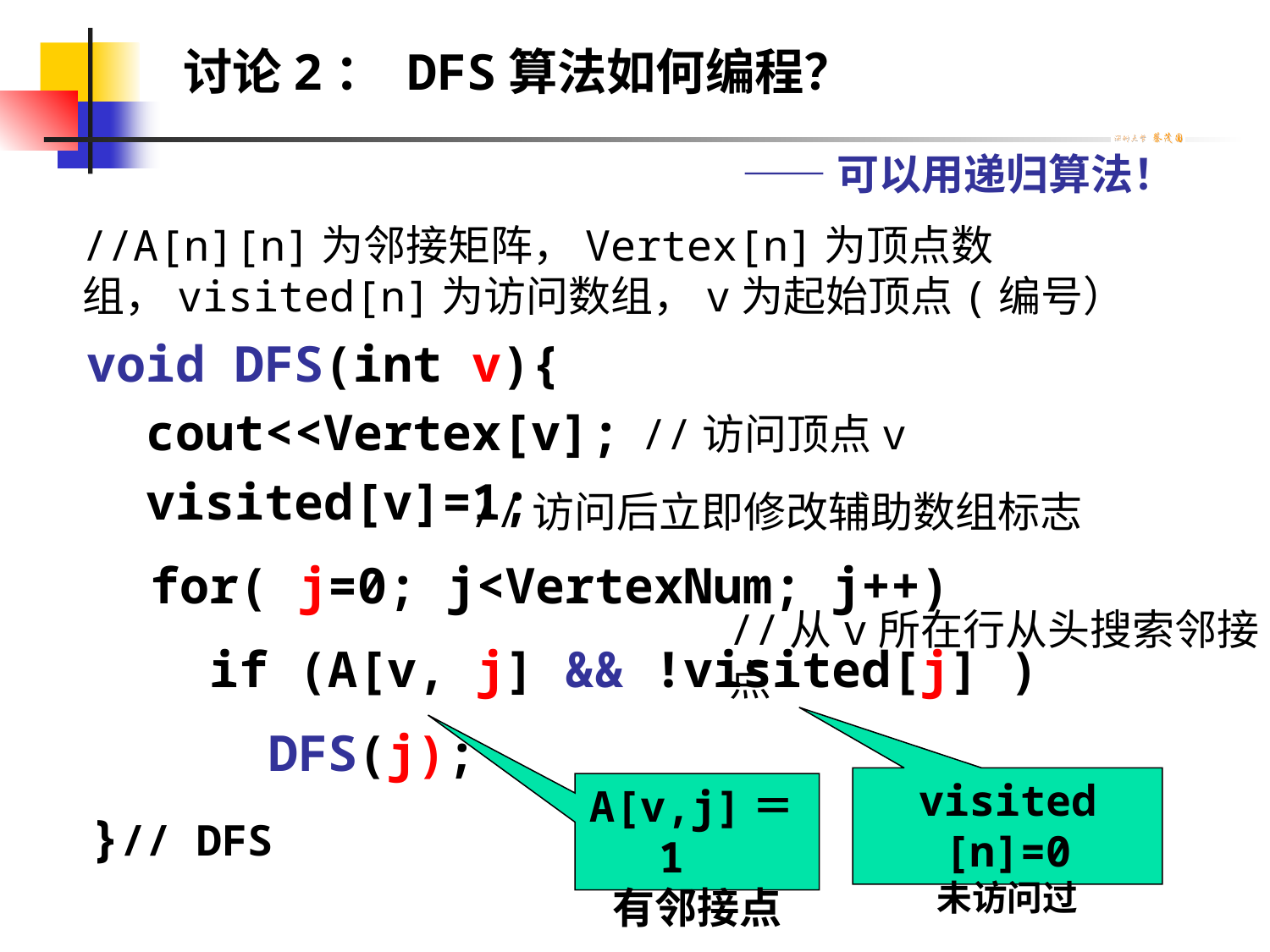

# 讨论2： DFS算法如何编程？
——可以用递归算法！

//A[n][n]为邻接矩阵，Vertex[n]为顶点数组，visited[n]为访问数组，v为起始顶点(编号）
 void DFS(int v){
   cout<<Vertex[v];
   visited[v]=1;
//访问顶点v
//访问后立即修改辅助数组标志
  for( j=0; j<VertexNum; j++)
    if (A[v, j] && !visited[j] )
      DFS(j);
}// DFS
//从v所在行从头搜索邻接点
visited [n]=0
未访问过
A[v,j]＝1
有邻接点
58